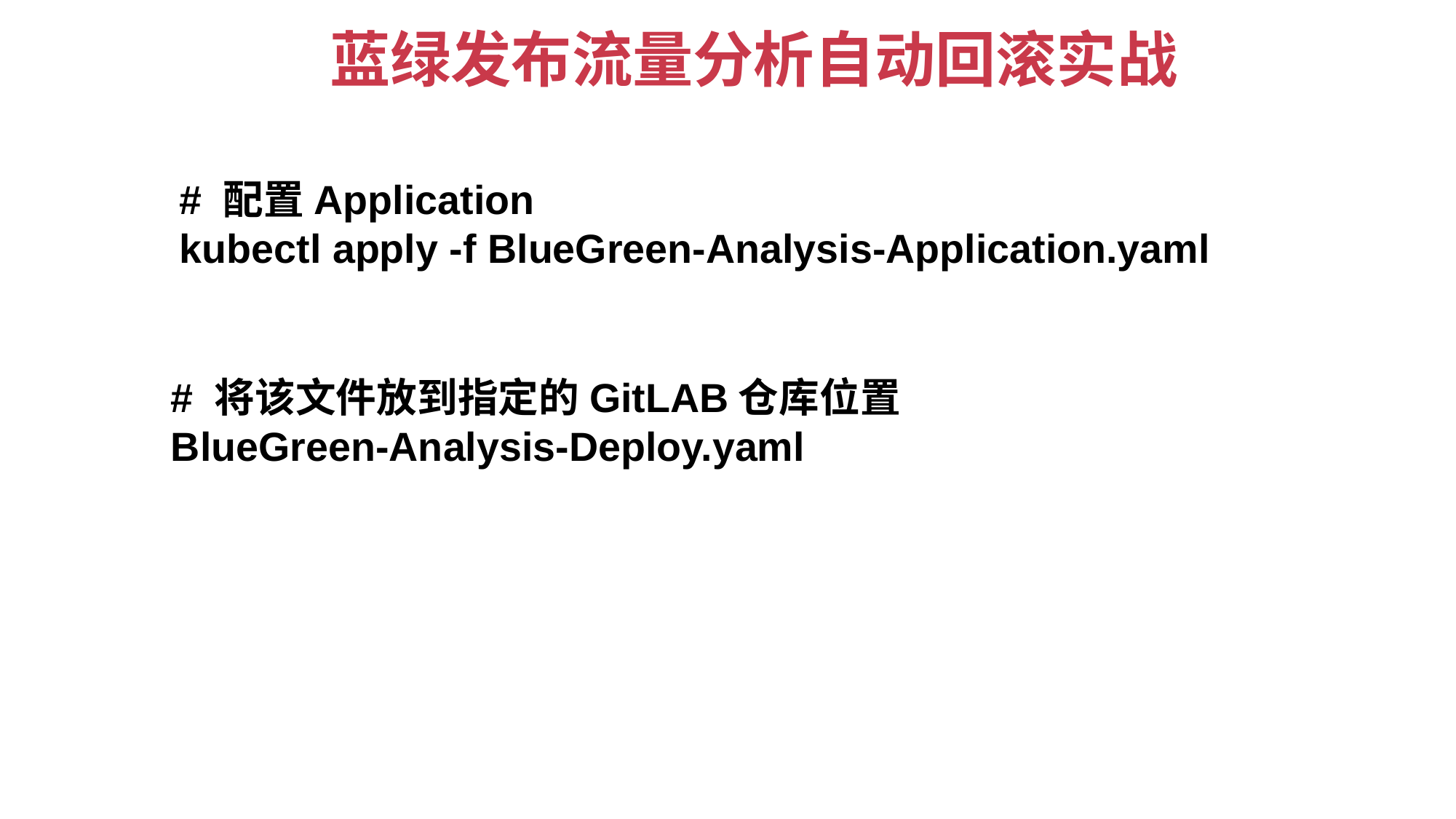

蓝绿发布流量分析自动回滚实战
# 配置Application
kubectl apply -f BlueGreen-Analysis-Application.yaml
# 将该文件放到指定的GitLAB仓库位置
BlueGreen-Analysis-Deploy.yaml